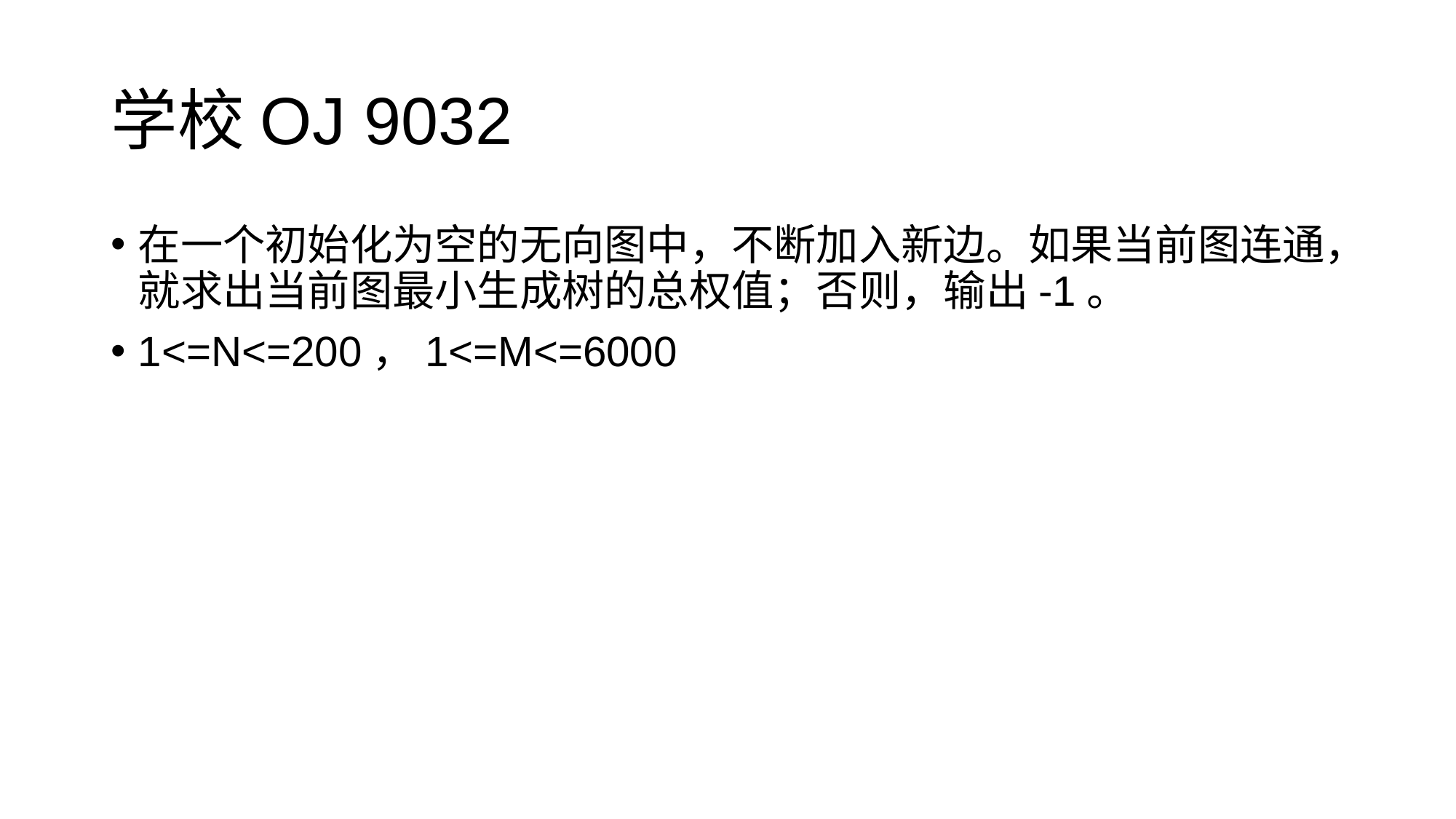

# 学校OJ 9032
在一个初始化为空的无向图中，不断加入新边。如果当前图连通，就求出当前图最小生成树的总权值；否则，输出-1。
1<=N<=200，1<=M<=6000